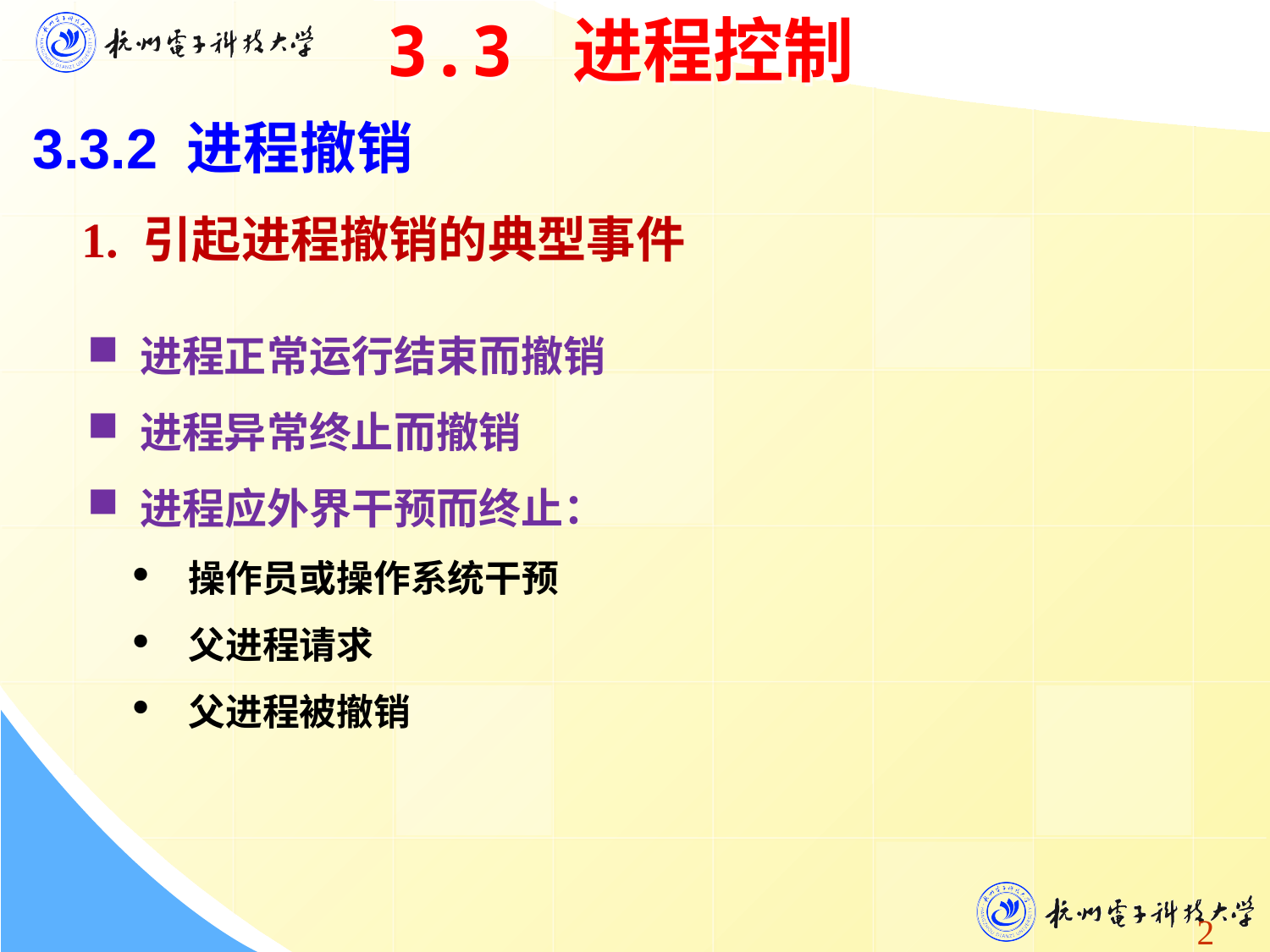

3.3 进程控制
3.3.2 进程撤销
    1. 引起进程撤销的典型事件
 进程正常运行结束而撤销
 进程异常终止而撤销
 进程应外界干预而终止：
  操作员或操作系统干预
  父进程请求
  父进程被撤销
25